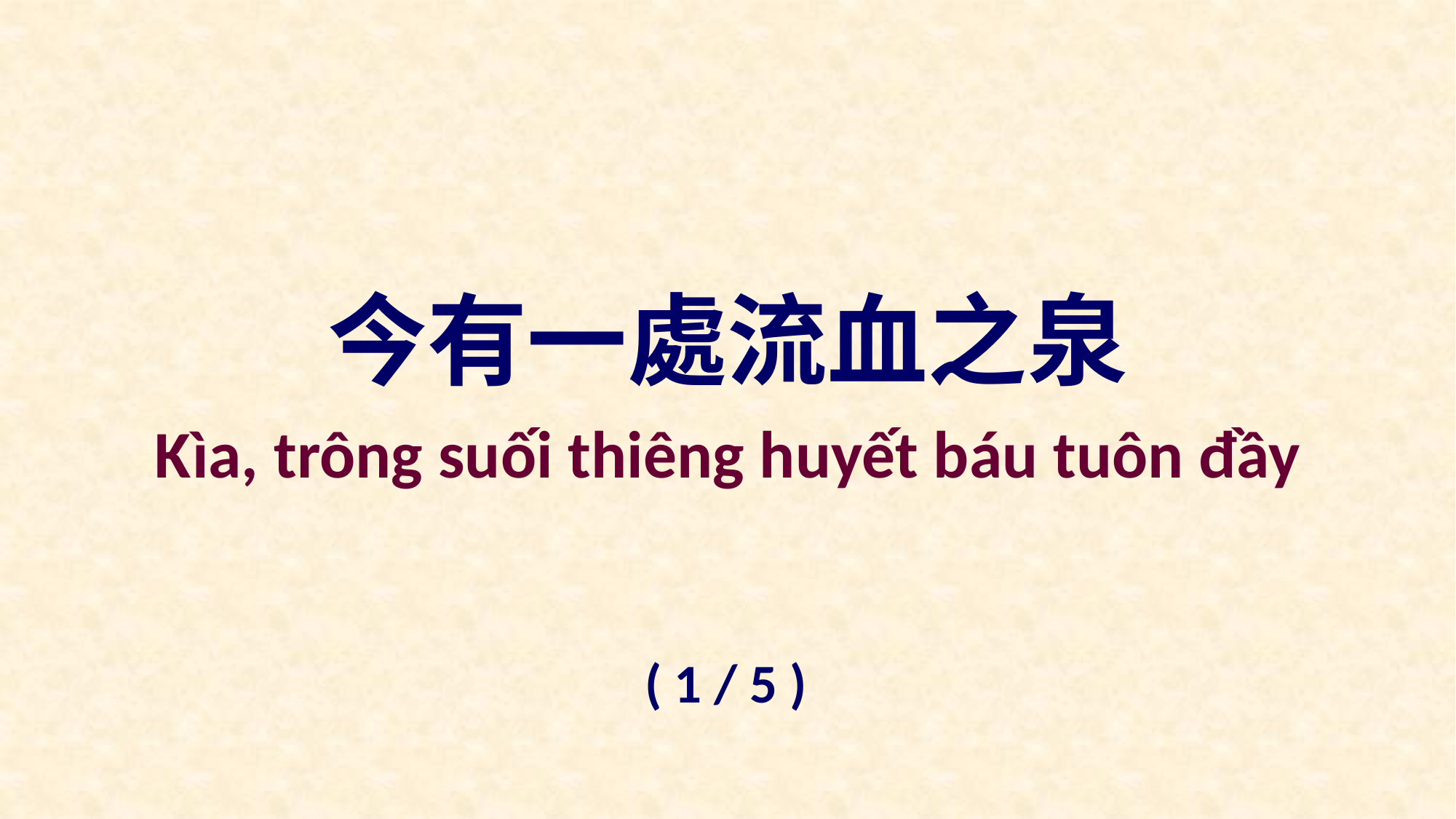

今有一處流血之泉
Kìa, trông suối thiêng huyết báu tuôn đầy
( 1 / 5 )